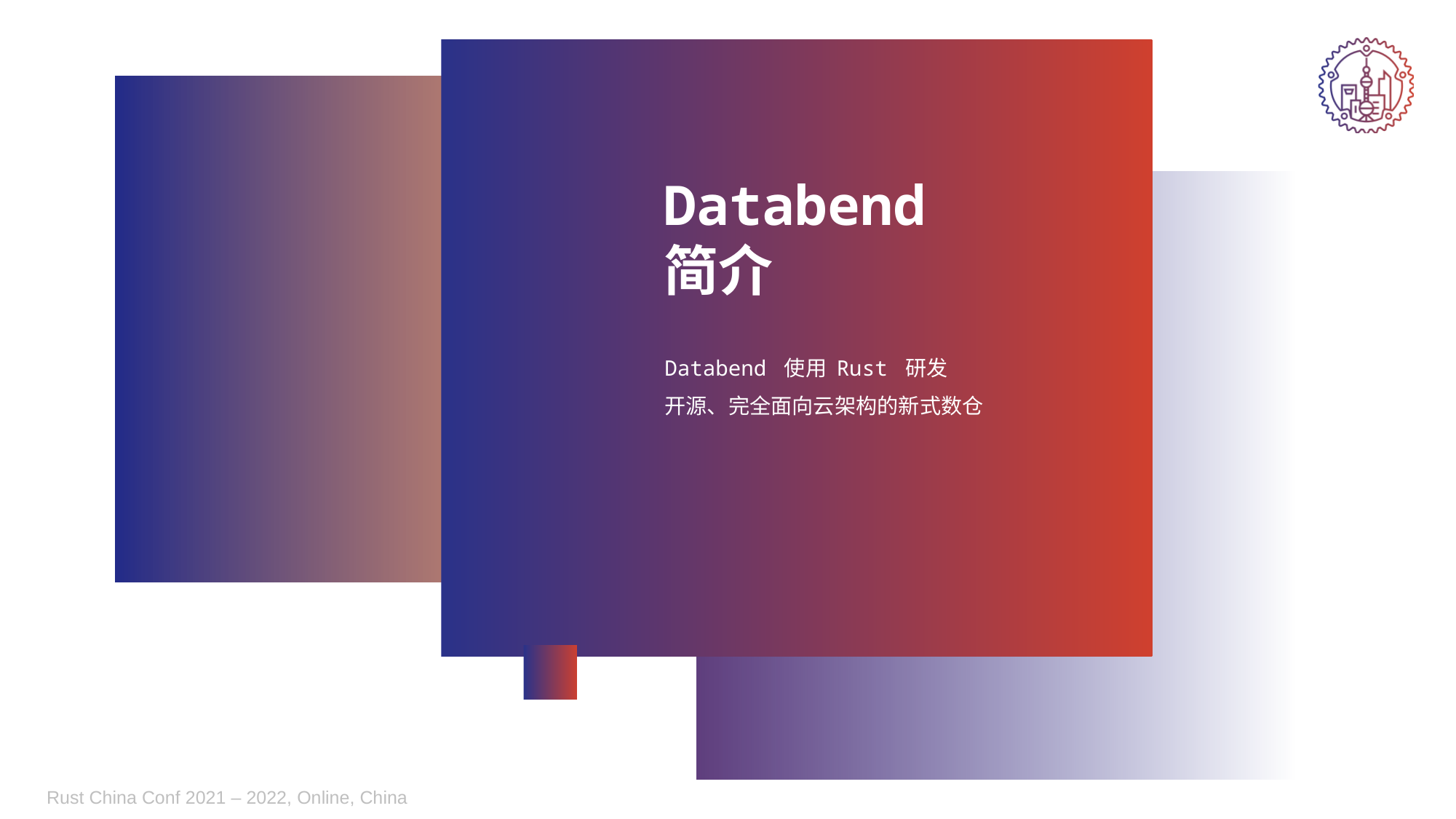

Databend
简介
Databend 使用 Rust 研发
开源、完全面向云架构的新式数仓